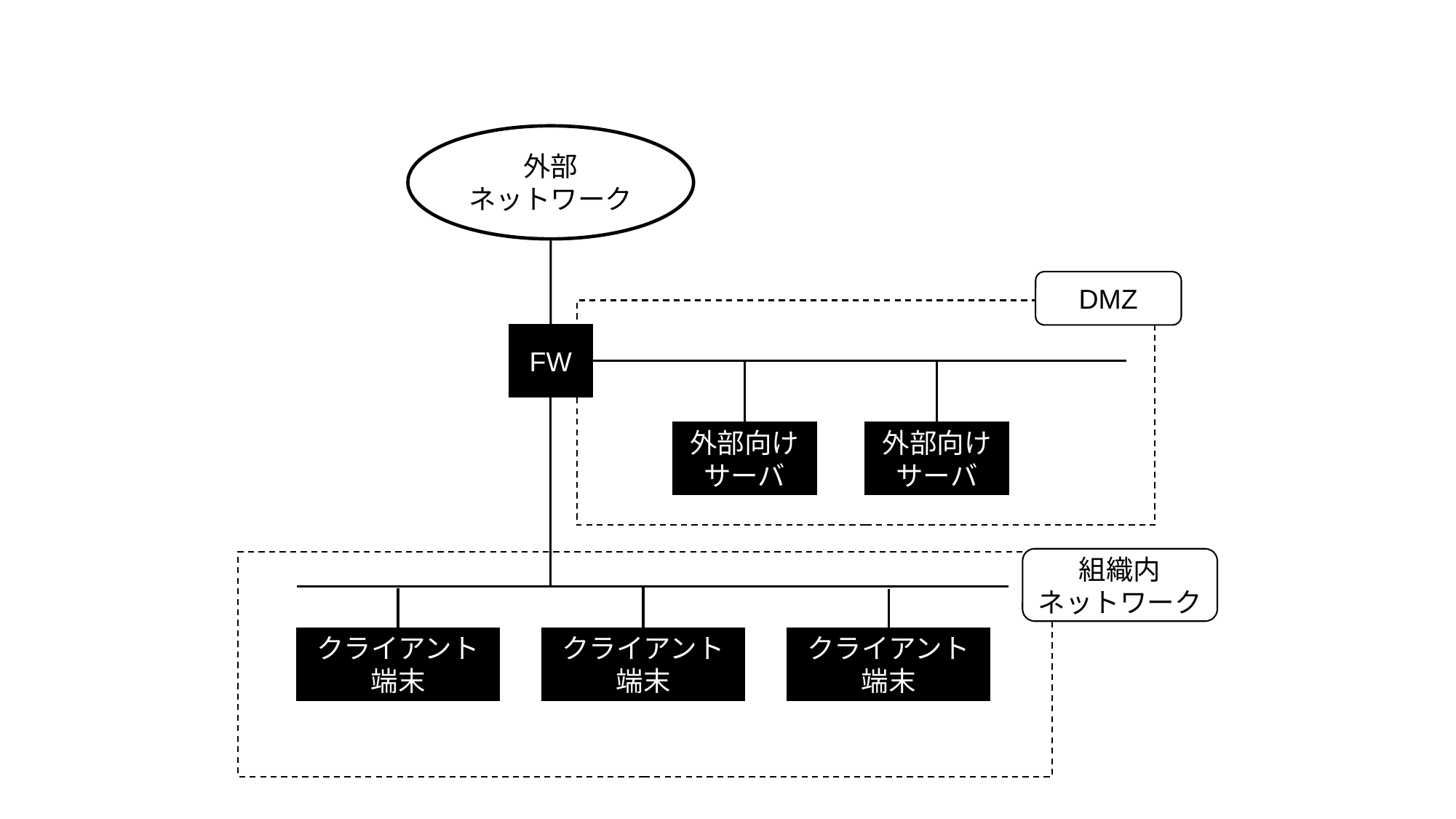

外部
ネットワーク
DMZ

FW
外部向けサーバ
外部向けサーバ
組織内
ネットワーク

クライアント端末
クライアント端末
クライアント端末